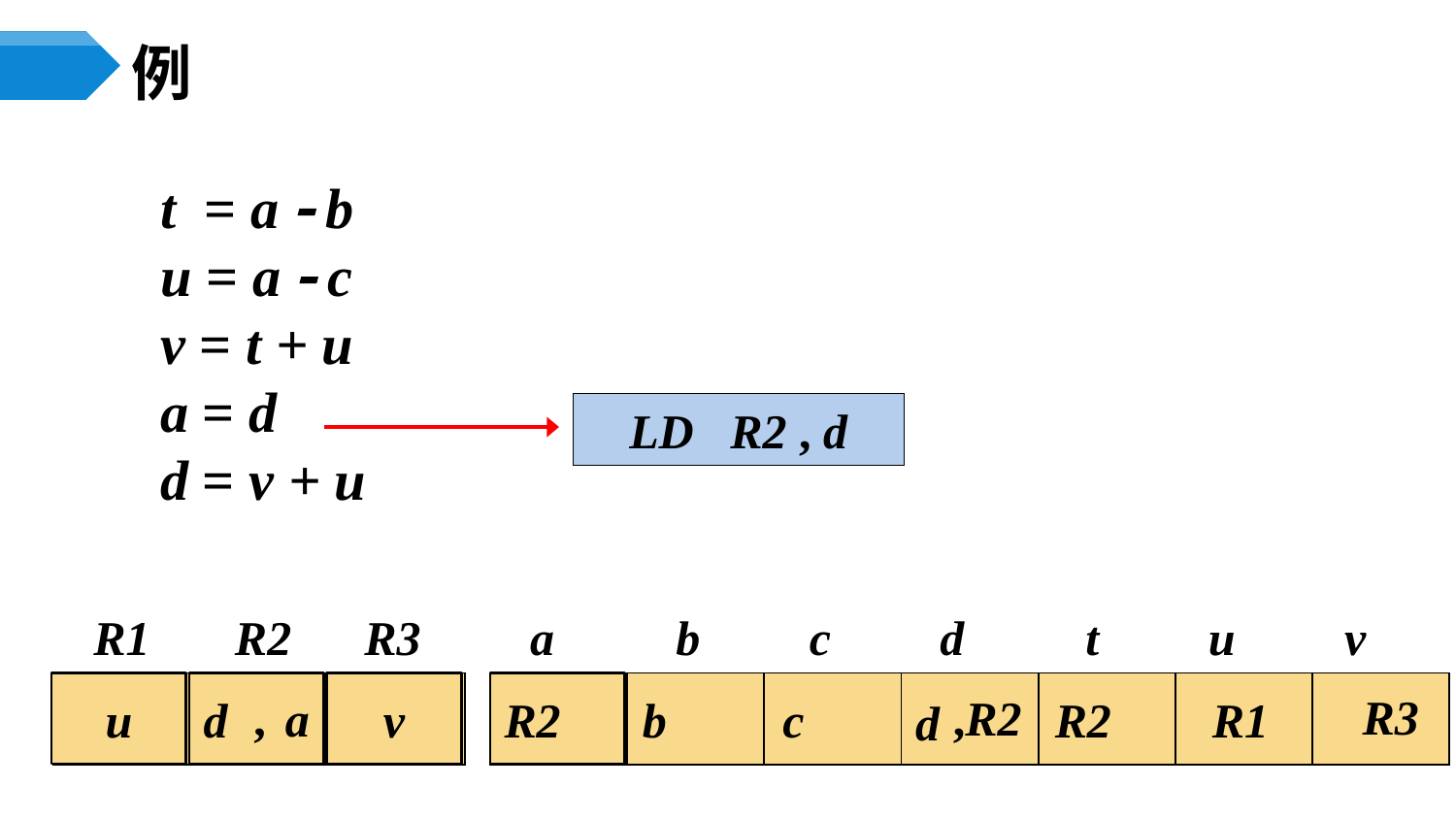

# 例
t  = a − b
u = a − c
v = t + u
a = d
d = v + u

LD   R2 , d
   R1       R2      R3         a          b         c         d          t         u         v
u
|  |  |  |
| --- | --- | --- |
d
v
R2
|  |  |  |  |  |  |  |
| --- | --- | --- | --- | --- | --- | --- |
t
a
b
a
c
R3
,
,R2
  a
c
R2
R1
b
d